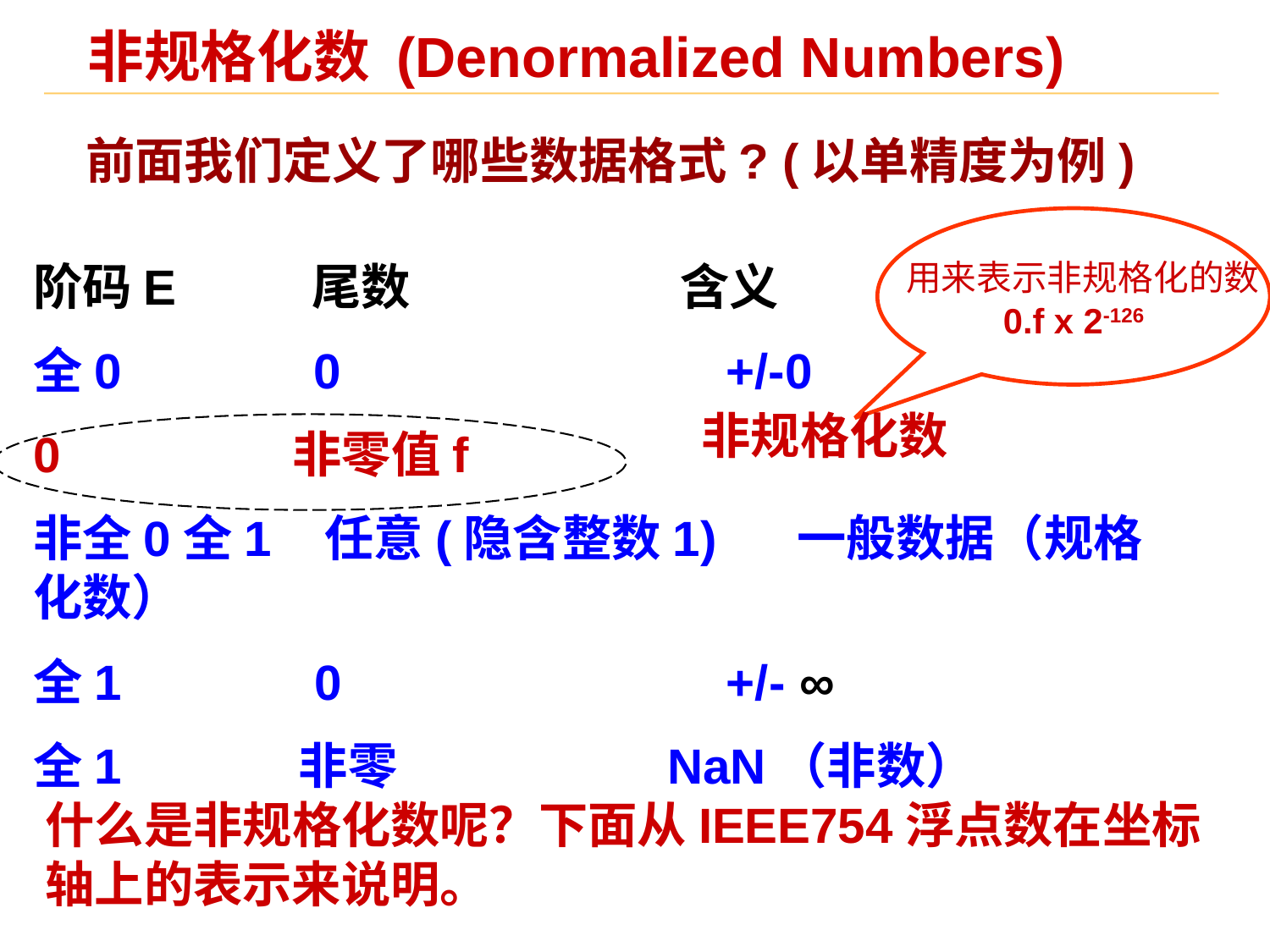

# 非规格化数 (Denormalized Numbers)
前面我们定义了哪些数据格式? (以单精度为例)
 用来表示非规格化的数
0.f x 2-126
阶码E         尾数                        含义
全0              0                            +/-0
0                非零值f
非全0全1   任意(隐含整数1)     一般数据（规格化数）
全1              0                            +/- ∞
全1            非零                       NaN（非数）
非规格化数

什么是非规格化数呢？下面从IEEE754浮点数在坐标轴上的表示来说明。
23